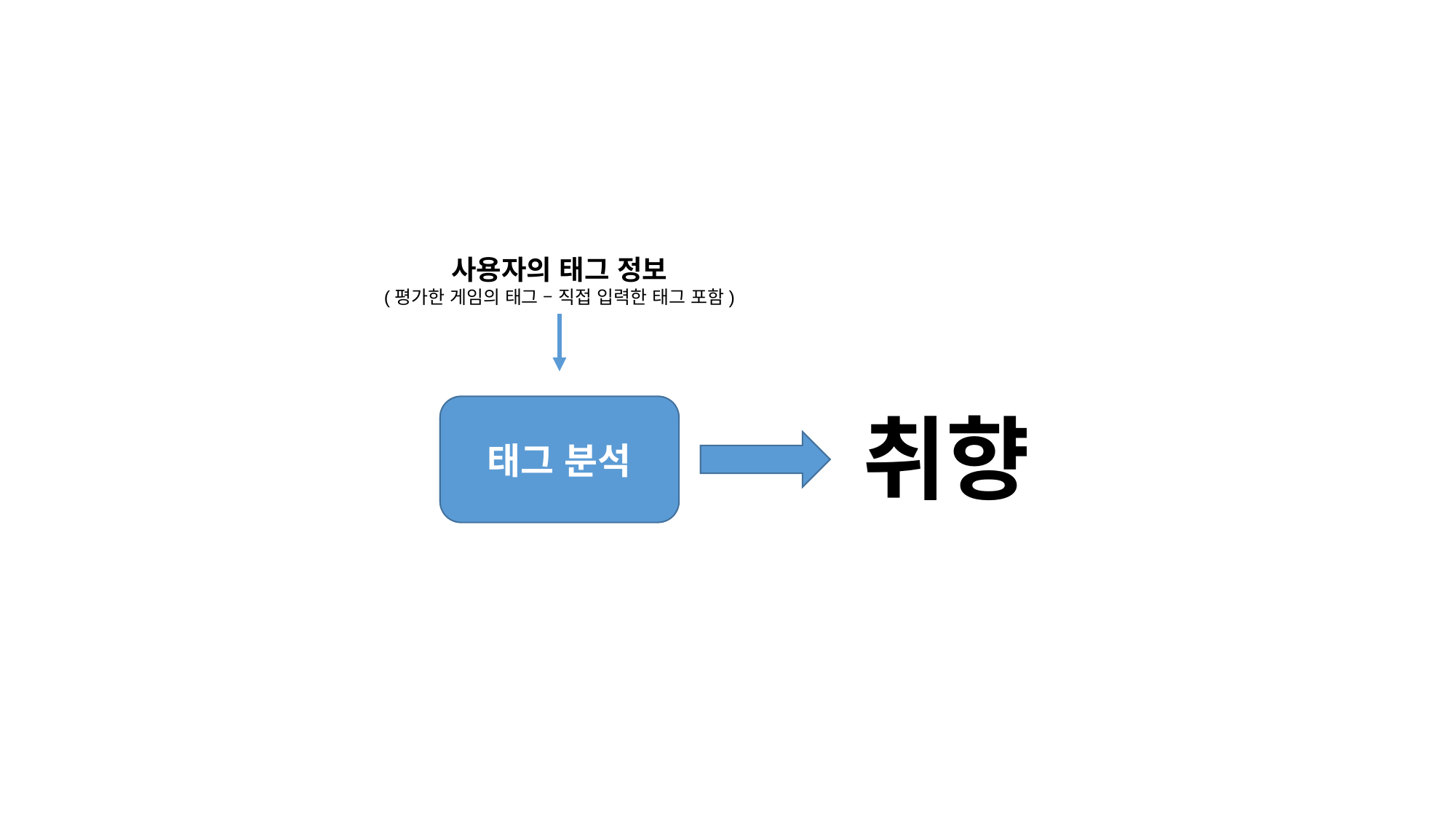

사용자의 태그 정보
(평가한 게임의 태그 – 직접 입력한 태그 포함)
태그 분석
취향